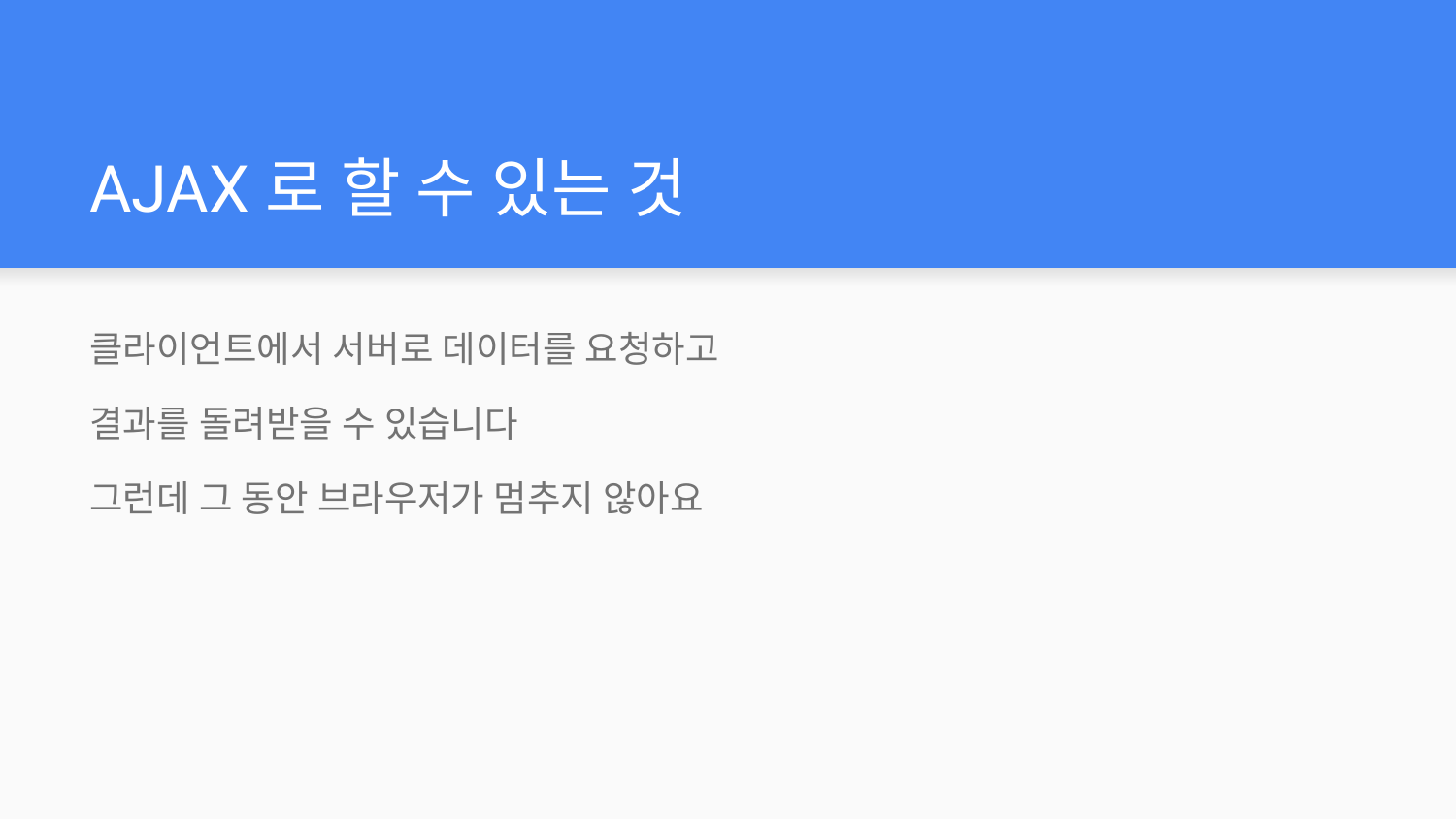

# AJAX로 할 수 있는 것
클라이언트에서 서버로 데이터를 요청하고
결과를 돌려받을 수 있습니다
그런데 그 동안 브라우저가 멈추지 않아요